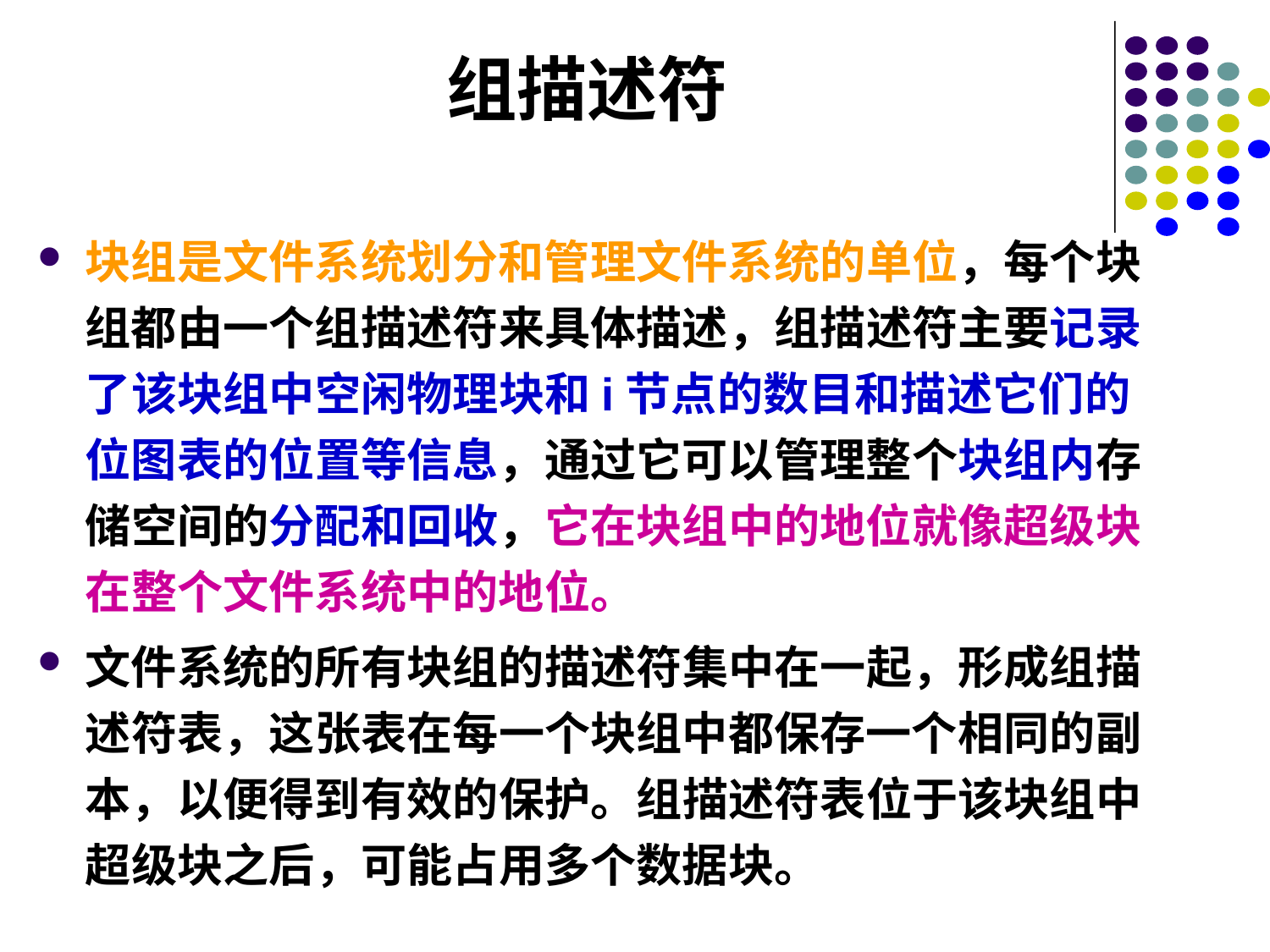

# 组描述符
块组是文件系统划分和管理文件系统的单位，每个块组都由一个组描述符来具体描述，组描述符主要记录了该块组中空闲物理块和i节点的数目和描述它们的位图表的位置等信息，通过它可以管理整个块组内存储空间的分配和回收，它在块组中的地位就像超级块在整个文件系统中的地位。
文件系统的所有块组的描述符集中在一起，形成组描述符表，这张表在每一个块组中都保存一个相同的副本，以便得到有效的保护。组描述符表位于该块组中超级块之后，可能占用多个数据块。